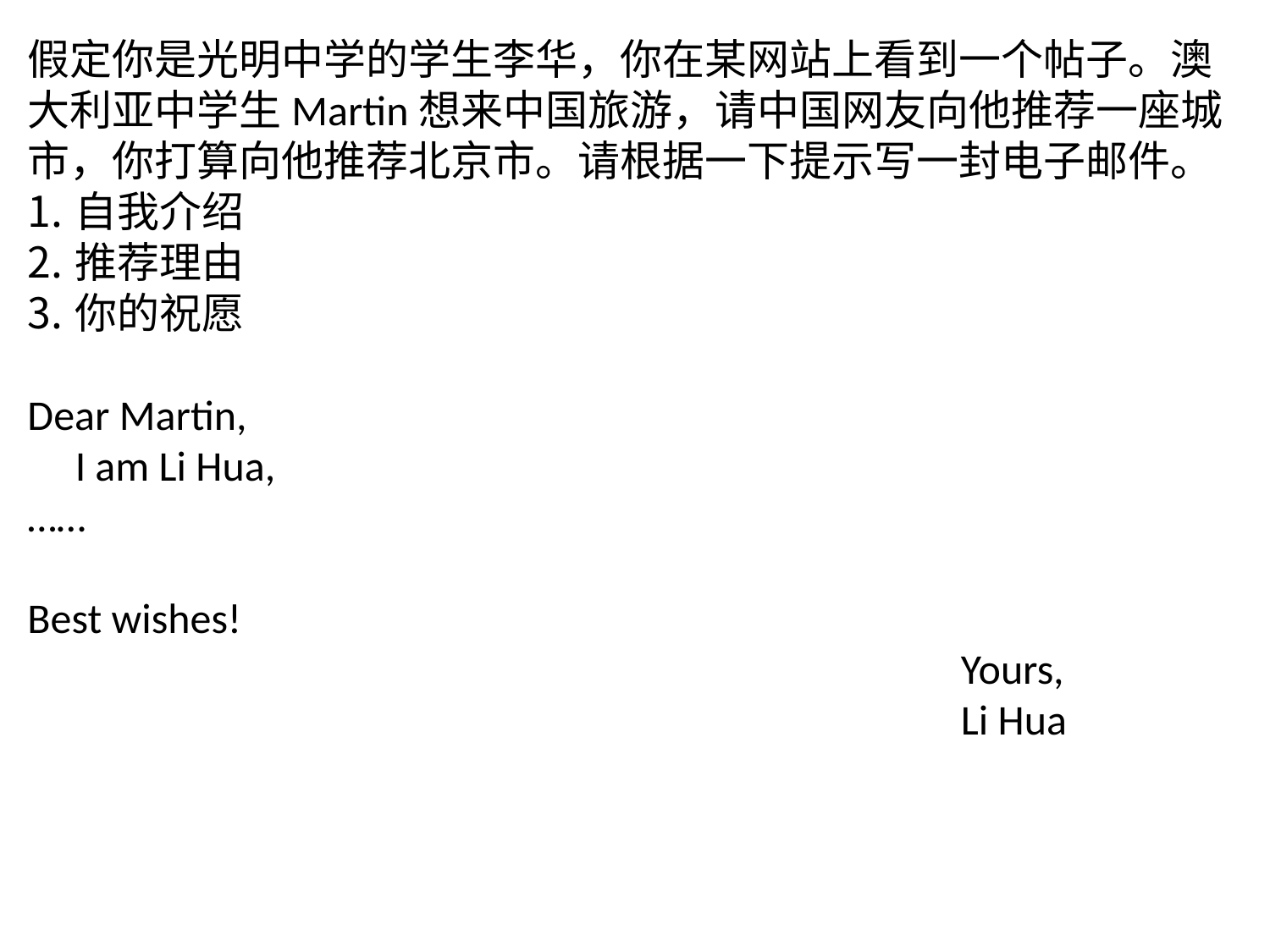

假定你是光明中学的学生李华，你在某网站上看到一个帖子。澳大利亚中学生Martin想来中国旅游，请中国网友向他推荐一座城市，你打算向他推荐北京市。请根据一下提示写一封电子邮件。
自我介绍
推荐理由
你的祝愿

Dear Martin,
     I am Li Hua,
……

Best wishes!
                                                                                                  Yours,
                                                                                                  Li Hua